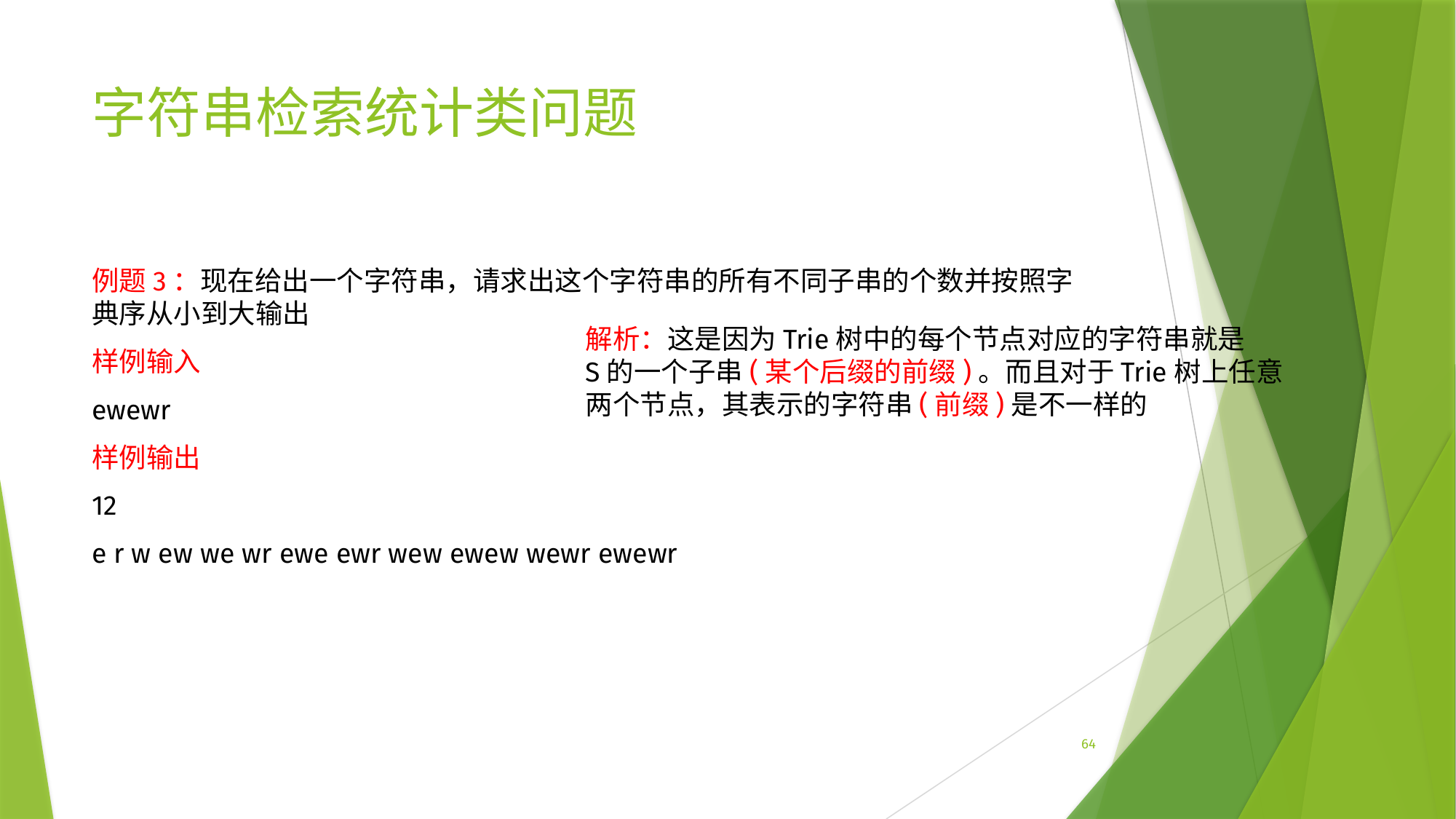

# 字符串检索统计类问题
例题3：现在给出一个字符串，请求出这个字符串的所有不同子串的个数并按照字典序从小到大输出
样例输入
ewewr
样例输出
12
e r w ew we wr ewe ewr wew ewew wewr ewewr

解析：这是因为Trie树中的每个节点对应的字符串就是
S的一个子串(某个后缀的前缀)。而且对于Trie树上任意
两个节点，其表示的字符串(前缀)是不一样的
64